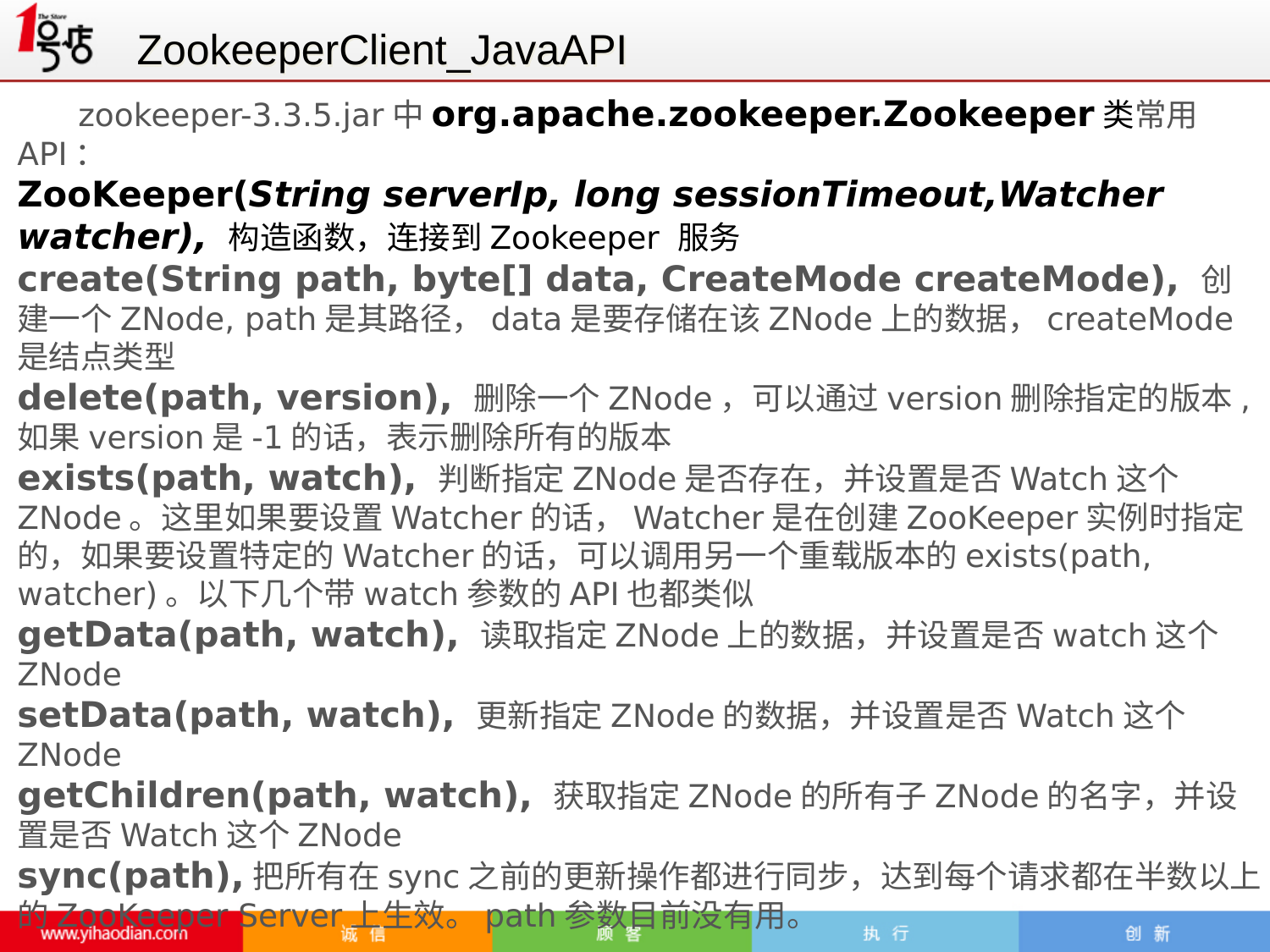

ZookeeperClient_JavaAPI
      zookeeper-3.3.5.jar中org.apache.zookeeper.Zookeeper类常用API：
ZooKeeper(String serverIp, long sessionTimeout,Watcher watcher), 构造函数，连接到Zookeeper 服务
create(String path, byte[] data, CreateMode createMode), 创建一个ZNode, path是其路径，data是要存储在该ZNode上的数据，createMode是结点类型
delete(path, version), 删除一个ZNode，可以通过version删除指定的版本, 如果version是-1的话，表示删除所有的版本
exists(path, watch), 判断指定ZNode是否存在，并设置是否Watch这个ZNode。这里如果要设置Watcher的话，Watcher是在创建ZooKeeper实例时指定的，如果要设置特定的Watcher的话，可以调用另一个重载版本的exists(path, watcher)。以下几个带watch参数的API也都类似
getData(path, watch), 读取指定ZNode上的数据，并设置是否watch这个ZNode
setData(path, watch), 更新指定ZNode的数据，并设置是否Watch这个ZNode
getChildren(path, watch), 获取指定ZNode的所有子ZNode的名字，并设置是否Watch这个ZNode
sync(path),把所有在sync之前的更新操作都进行同步，达到每个请求都在半数以上的ZooKeeper Server上生效。path参数目前没有用。